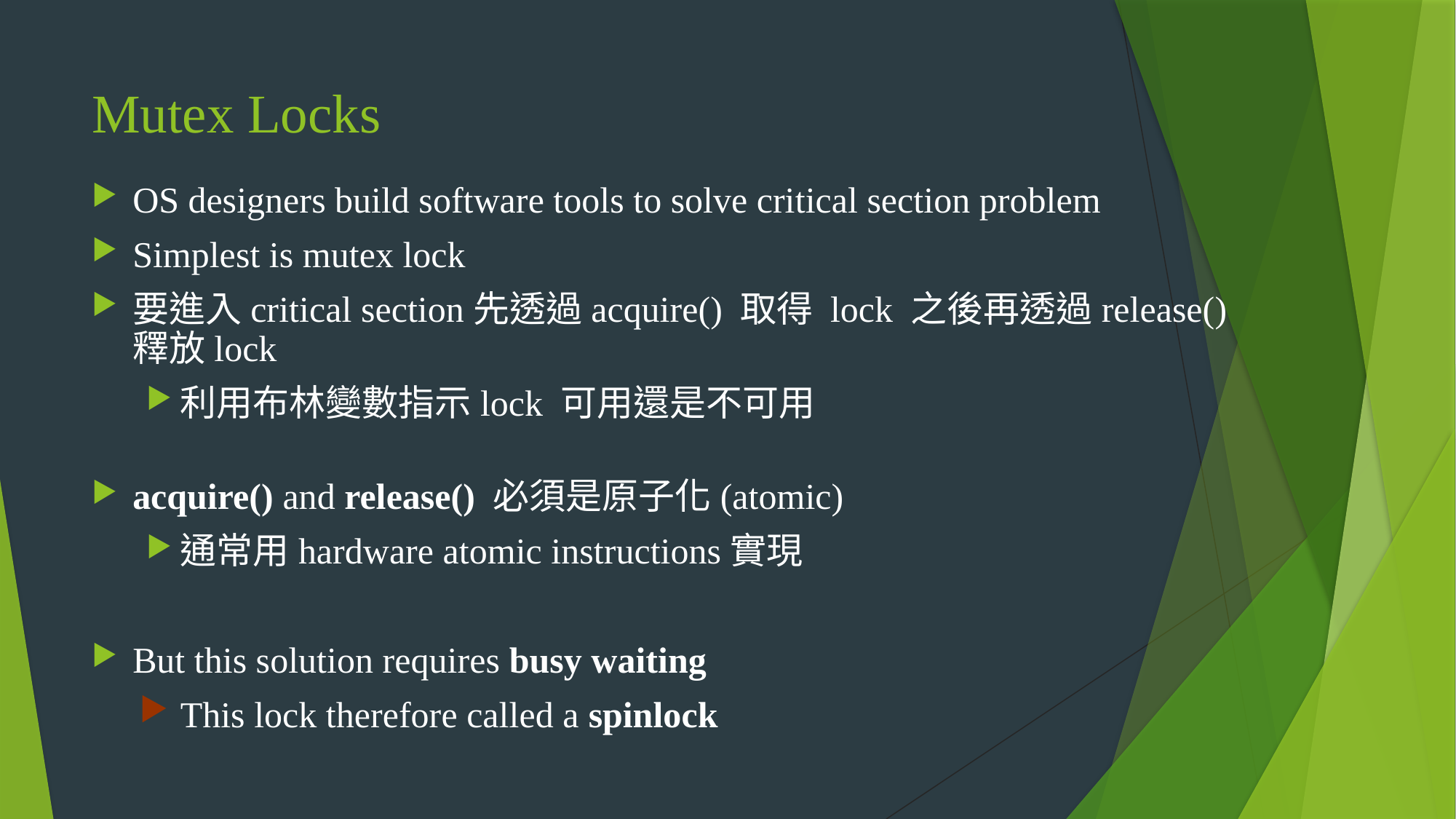

# Mutex Locks
OS designers build software tools to solve critical section problem
Simplest is mutex lock
要進入critical section先透過acquire() 取得 lock 之後再透過release() 釋放lock
利用布林變數指示lock 可用還是不可用
acquire() and release() 必須是原子化(atomic)
通常用hardware atomic instructions實現

But this solution requires busy waiting
This lock therefore called a spinlock